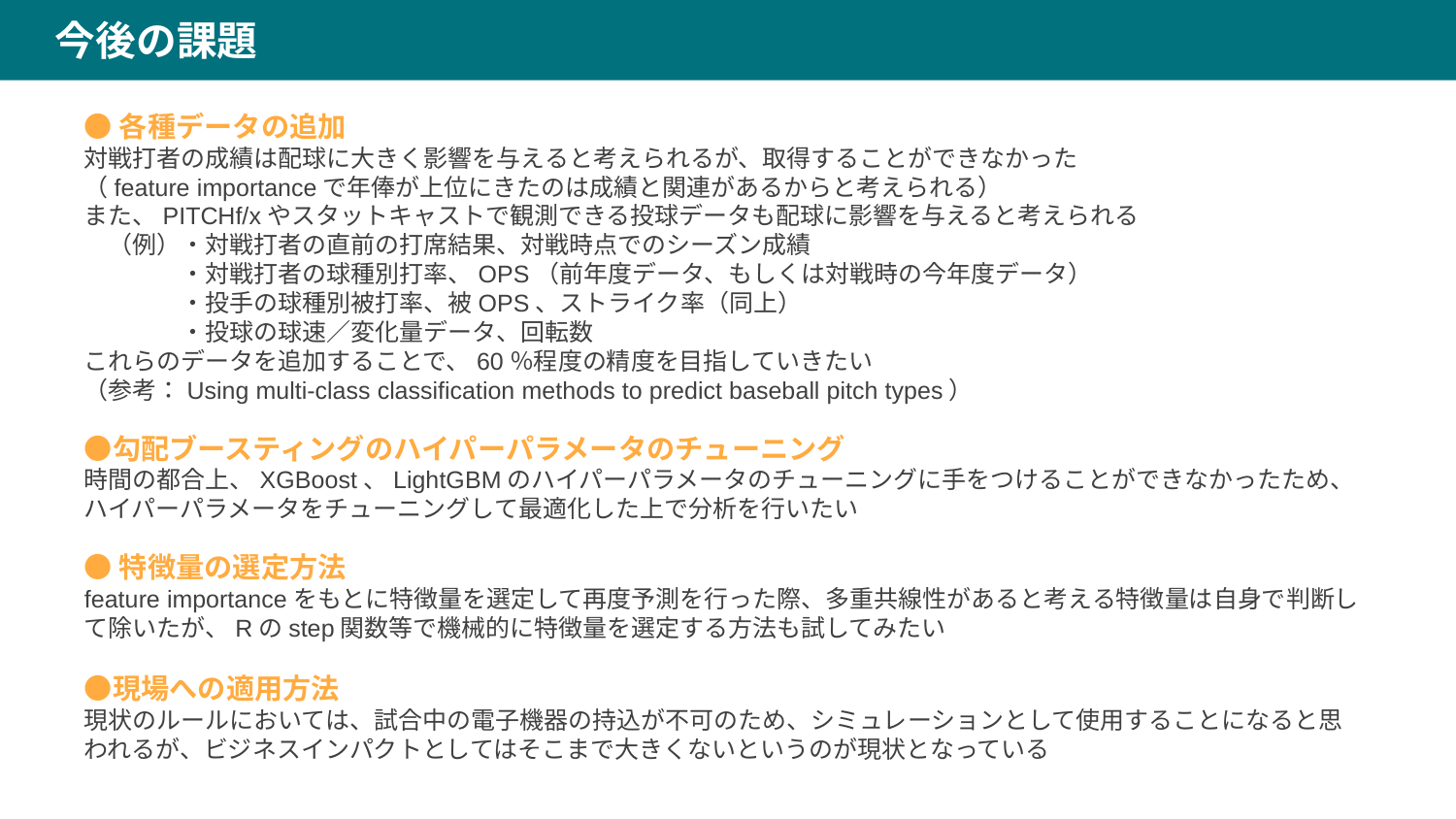

今後の課題
# ●各種データの追加 対戦打者の成績は配球に大きく影響を与えると考えられるが、取得することができなかった （feature importanceで年俸が上位にきたのは成績と関連があるからと考えられる） また、PITCHf/xやスタットキャストで観測できる投球データも配球に影響を与えると考えられる 　（例）・対戦打者の直前の打席結果、対戦時点でのシーズン成績 　　　　・対戦打者の球種別打率、OPS（前年度データ、もしくは対戦時の今年度データ） 　　　　・投手の球種別被打率、被OPS、ストライク率（同上） 　　　　・投球の球速／変化量データ、回転数 これらのデータを追加することで、60％程度の精度を目指していきたい （参考：Using multi-class classification methods to predict baseball pitch types） ●勾配ブースティングのハイパーパラメータのチューニング  時間の都合上、XGBoost、LightGBMのハイパーパラメータのチューニングに手をつけることができなかったため、ハイパーパラメータをチューニングして最適化した上で分析を行いたい
●特徴量の選定方法
feature importanceをもとに特徴量を選定して再度予測を行った際、多重共線性があると考える特徴量は自身で判断して除いたが、Rのstep関数等で機械的に特徴量を選定する方法も試してみたい
●現場への適用方法
現状のルールにおいては、試合中の電子機器の持込が不可のため、シミュレーションとして使用することになると思われるが、ビジネスインパクトとしてはそこまで大きくないというのが現状となっている